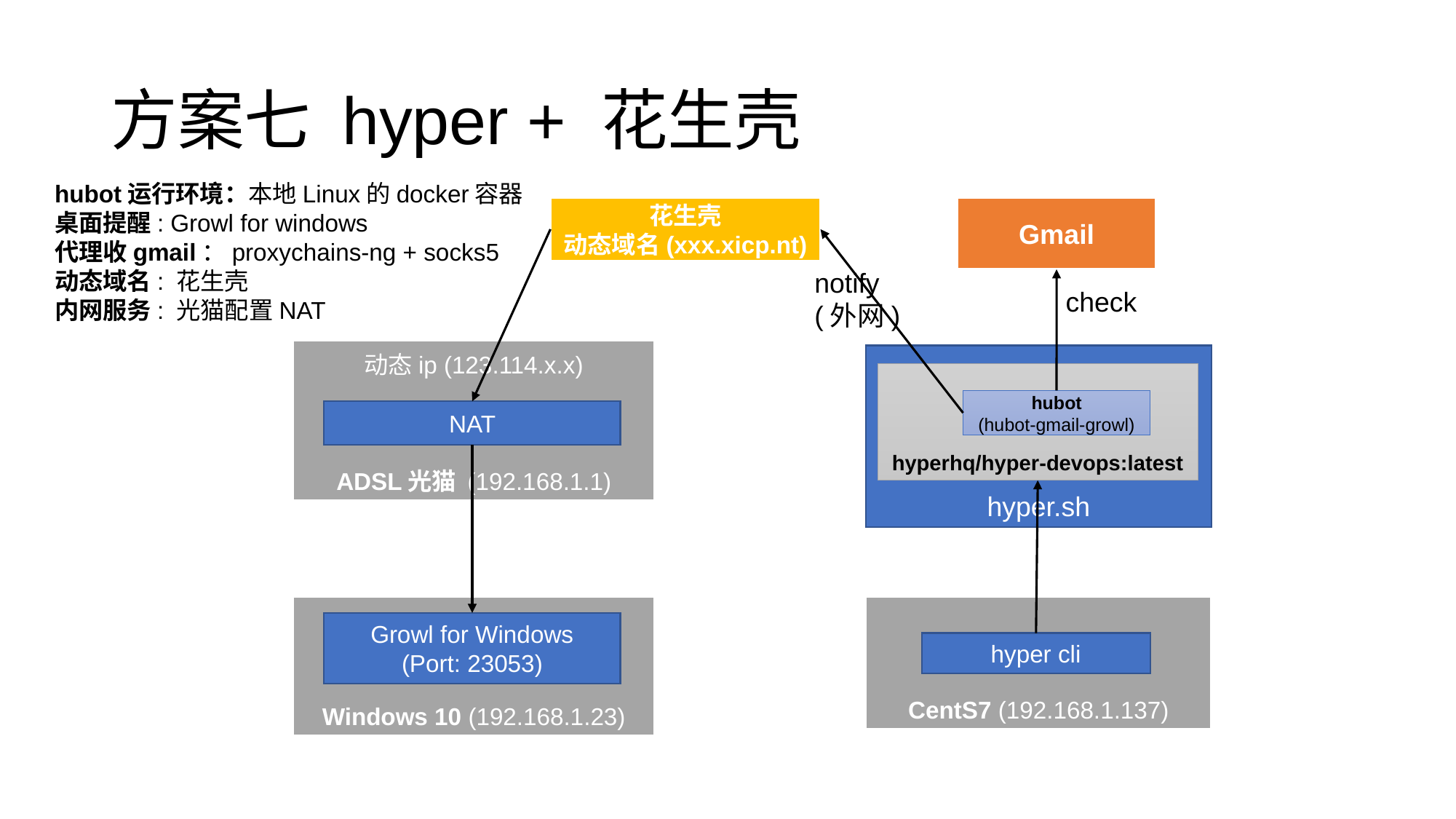

# 方案七 hyper + 花生壳
hubot运行环境：本地Linux的docker容器
桌面提醒: Growl for windows
代理收gmail：proxychains-ng + socks5
动态域名: 花生壳
内网服务: 光猫配置NAT
花生壳
动态域名(xxx.xicp.nt)
Gmail
notify
(外网)
check
动态ip (123.114.x.x)

ADSL光猫 (192.168.1.1)
hyper.sh
hyperhq/hyper-devops:latest
hubot
(hubot-gmail-growl)
NAT
Windows 10 (192.168.1.23)
CentS7 (192.168.1.137)
Growl for Windows
(Port: 23053)
hyper cli